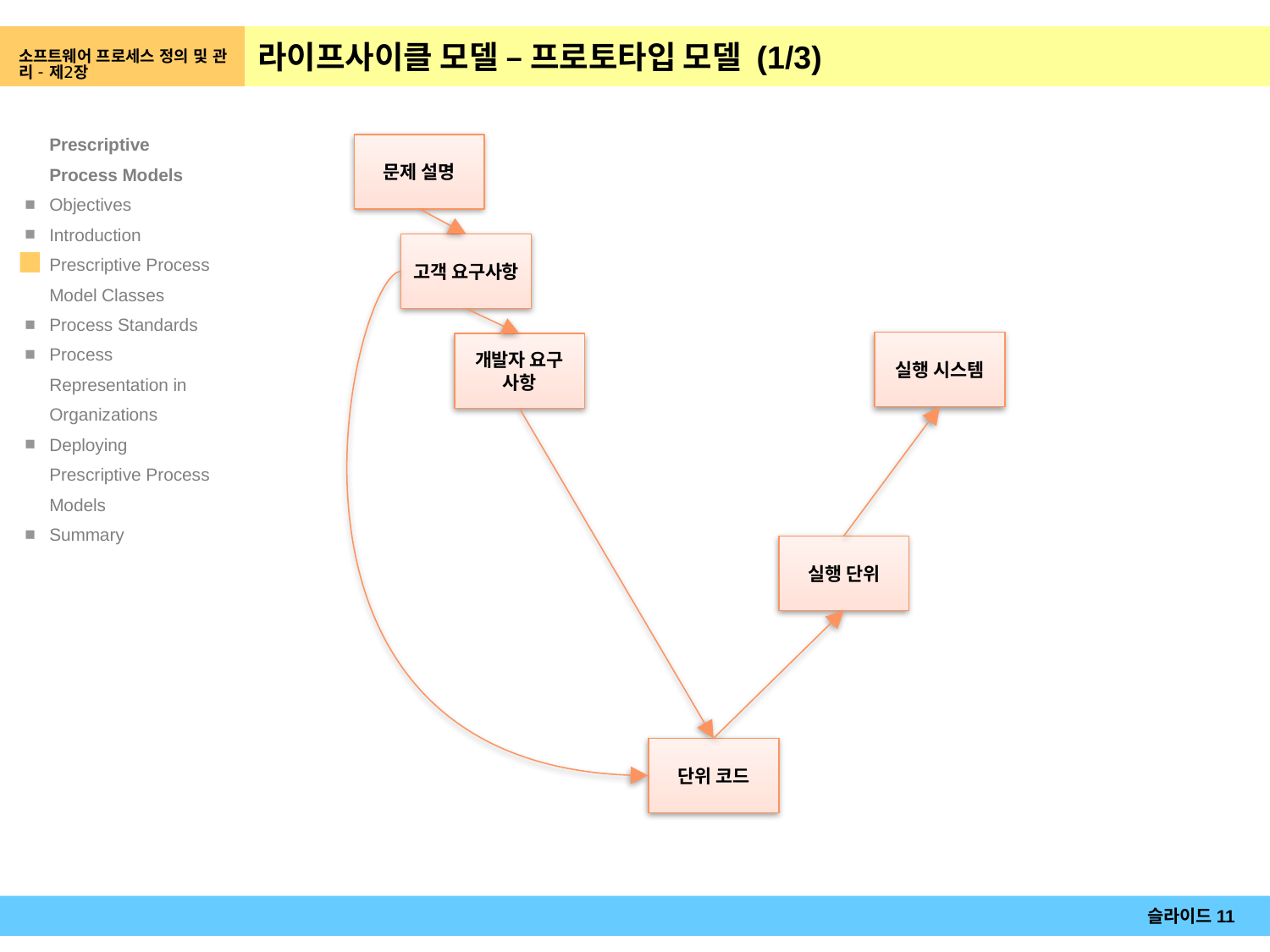

소프트웨어 프로세스 정의 및 관리 - 제2장
# 라이프사이클 모델 – 프로토타입 모델 (1/3)
문제 설명
고객 요구사항

실행 시스템
개발자 요구 사항
실행 단위
단위 코드
슬라이드11